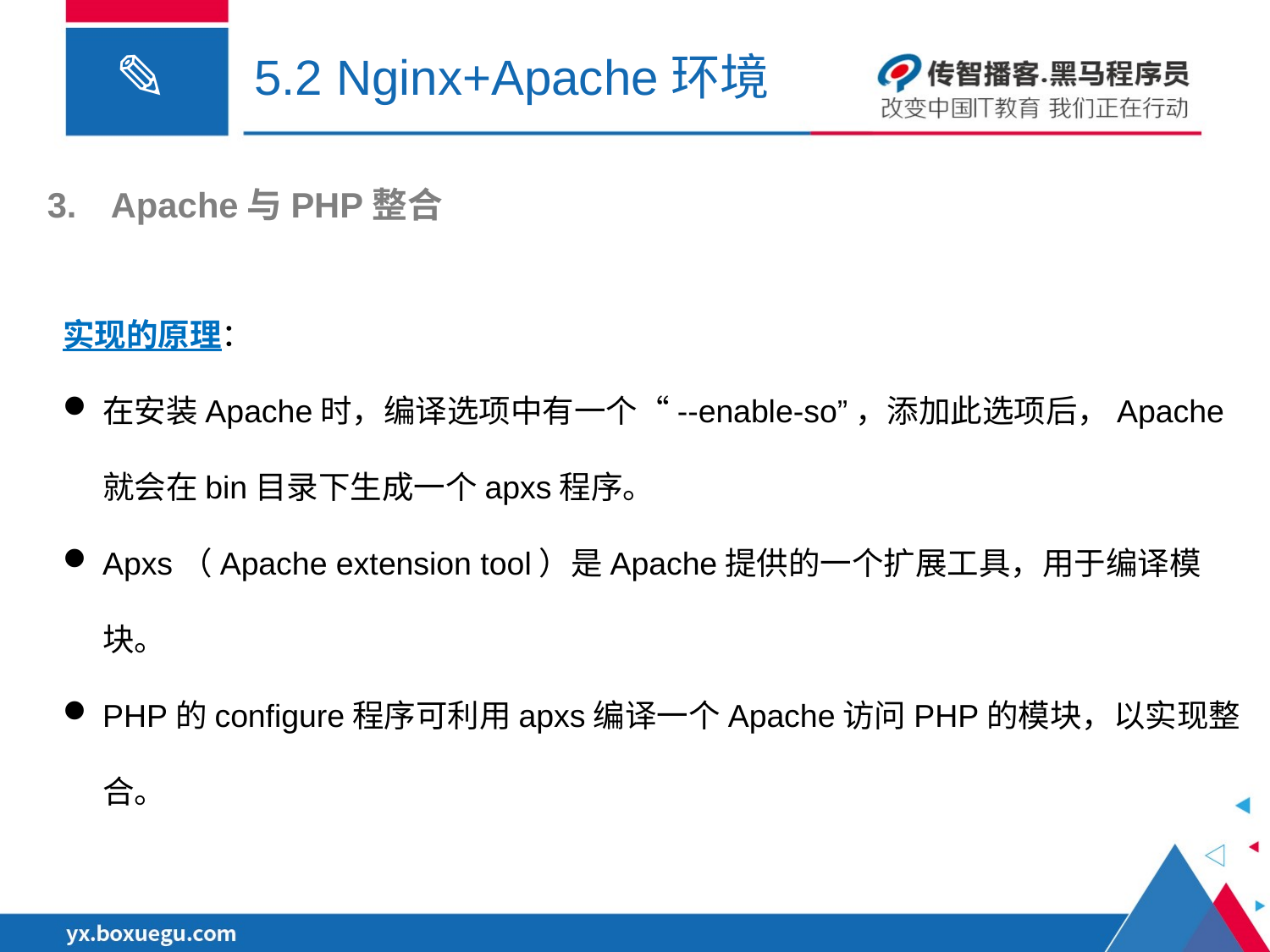

# 5.2 Nginx+Apache环境
Apache与PHP整合
实现的原理：
在安装Apache时，编译选项中有一个“--enable-so”，添加此选项后，Apache就会在bin目录下生成一个apxs程序。
Apxs（Apache extension tool）是Apache提供的一个扩展工具，用于编译模块。
PHP的configure程序可利用apxs编译一个Apache访问PHP的模块，以实现整合。